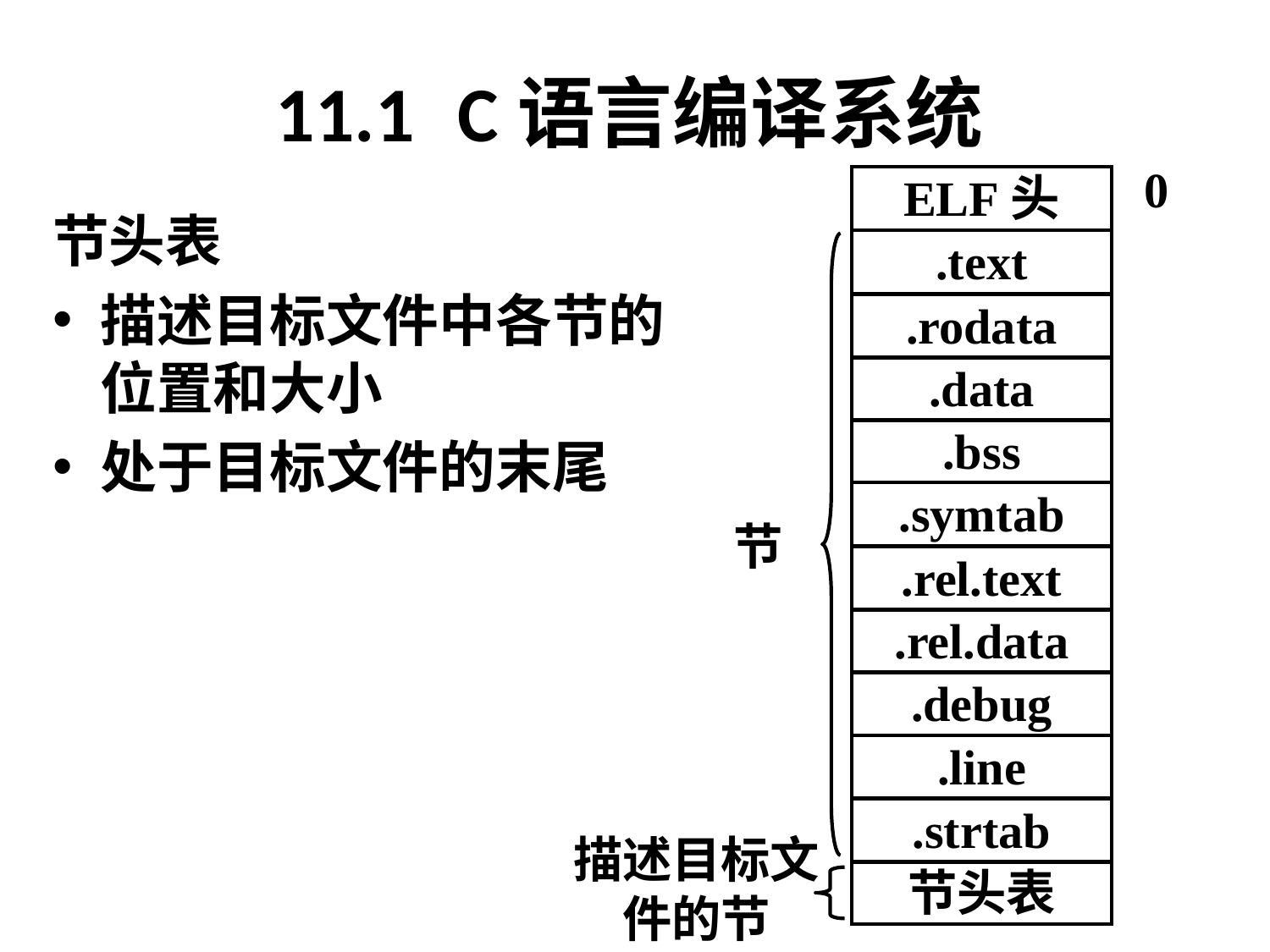

# 11.1  C语言编译系统
0
ELF头
.text

.rodata
.data
.bss
.symtab
节
.rel.text
.rel.data
.debug
.line
.strtab
描述目标文件的节
节头表

节头表
描述目标文件中各节的位置和大小
处于目标文件的末尾